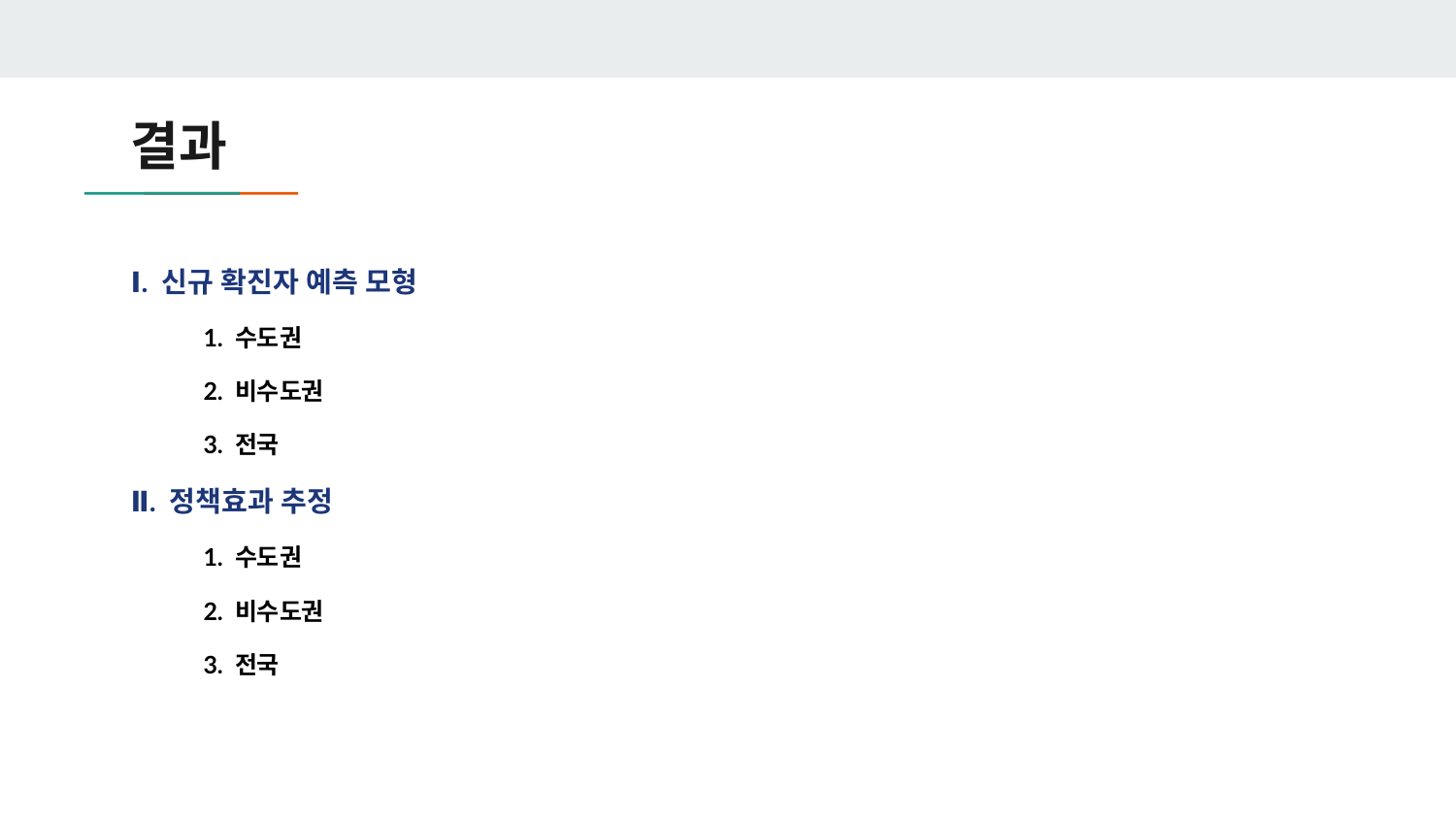

# 결과
Ⅰ. 신규 확진자 예측 모형
1. 수도권
2. 비수도권
3. 전국
Ⅱ. 정책효과 추정
1. 수도권
2. 비수도권
3. 전국